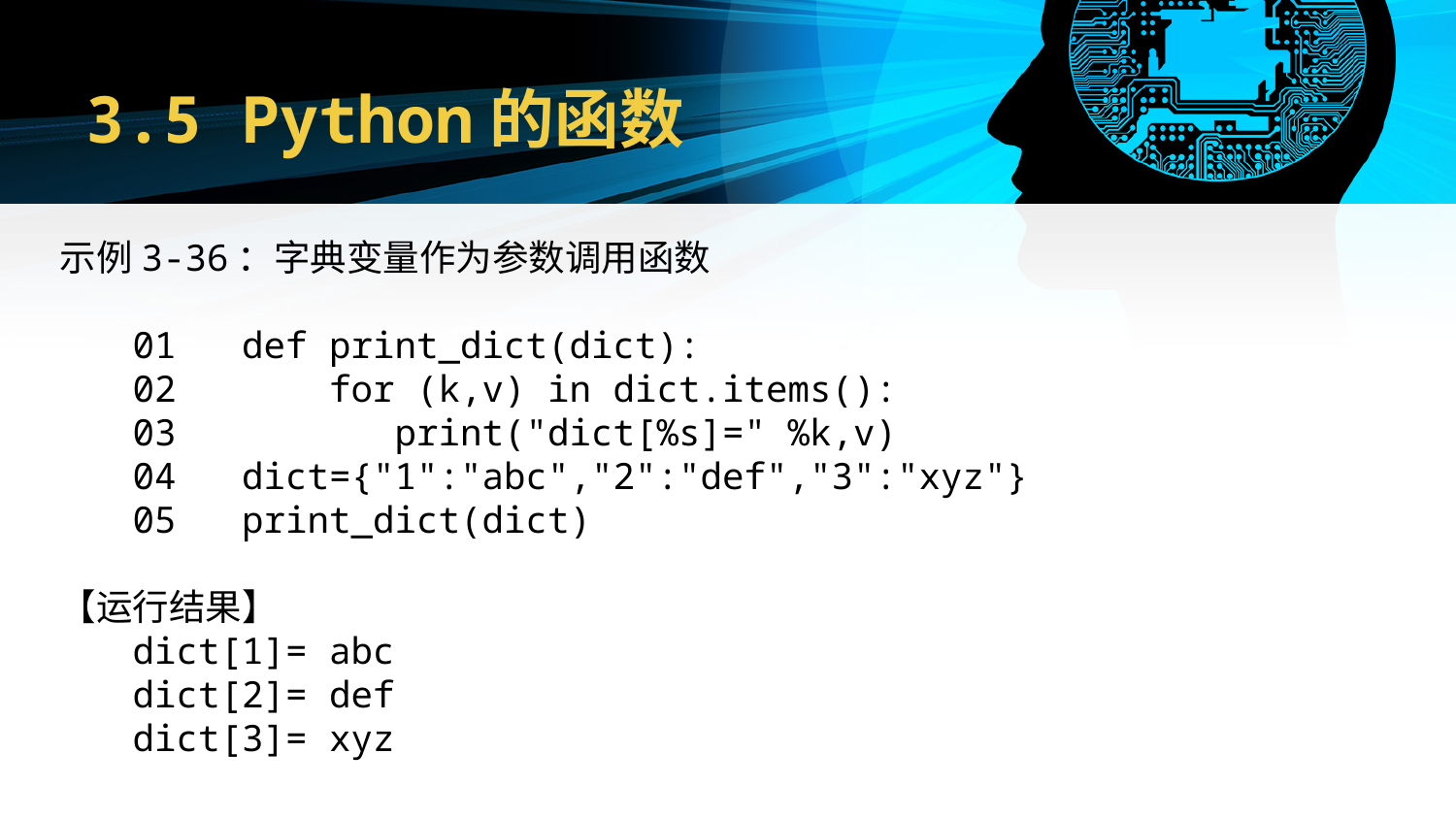

# 3.5 Python的函数
示例3-36：字典变量作为参数调用函数

01   def print_dict(dict):
02       for (k,v) in dict.items():
03          print("dict[%s]=" %k,v)
04   dict={"1":"abc","2":"def","3":"xyz"}
05   print_dict(dict)

【运行结果】
dict[1]= abc
dict[2]= def
dict[3]= xyz